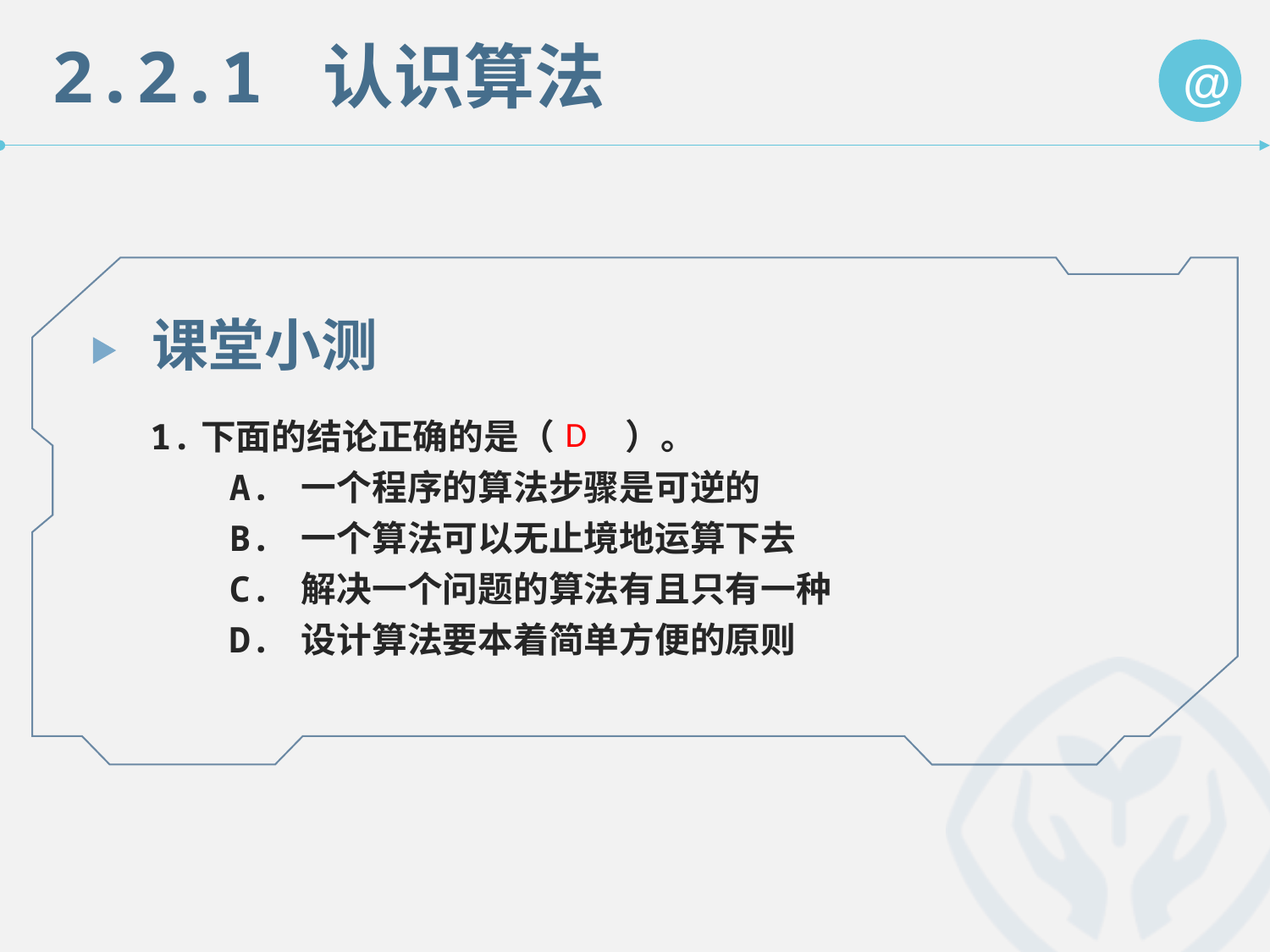

课堂小测

1.下面的结论正确的是（　　）。
　　A. 一个程序的算法步骤是可逆的
　　B. 一个算法可以无止境地运算下去
　　C. 解决一个问题的算法有且只有一种
　　D. 设计算法要本着简单方便的原则
D